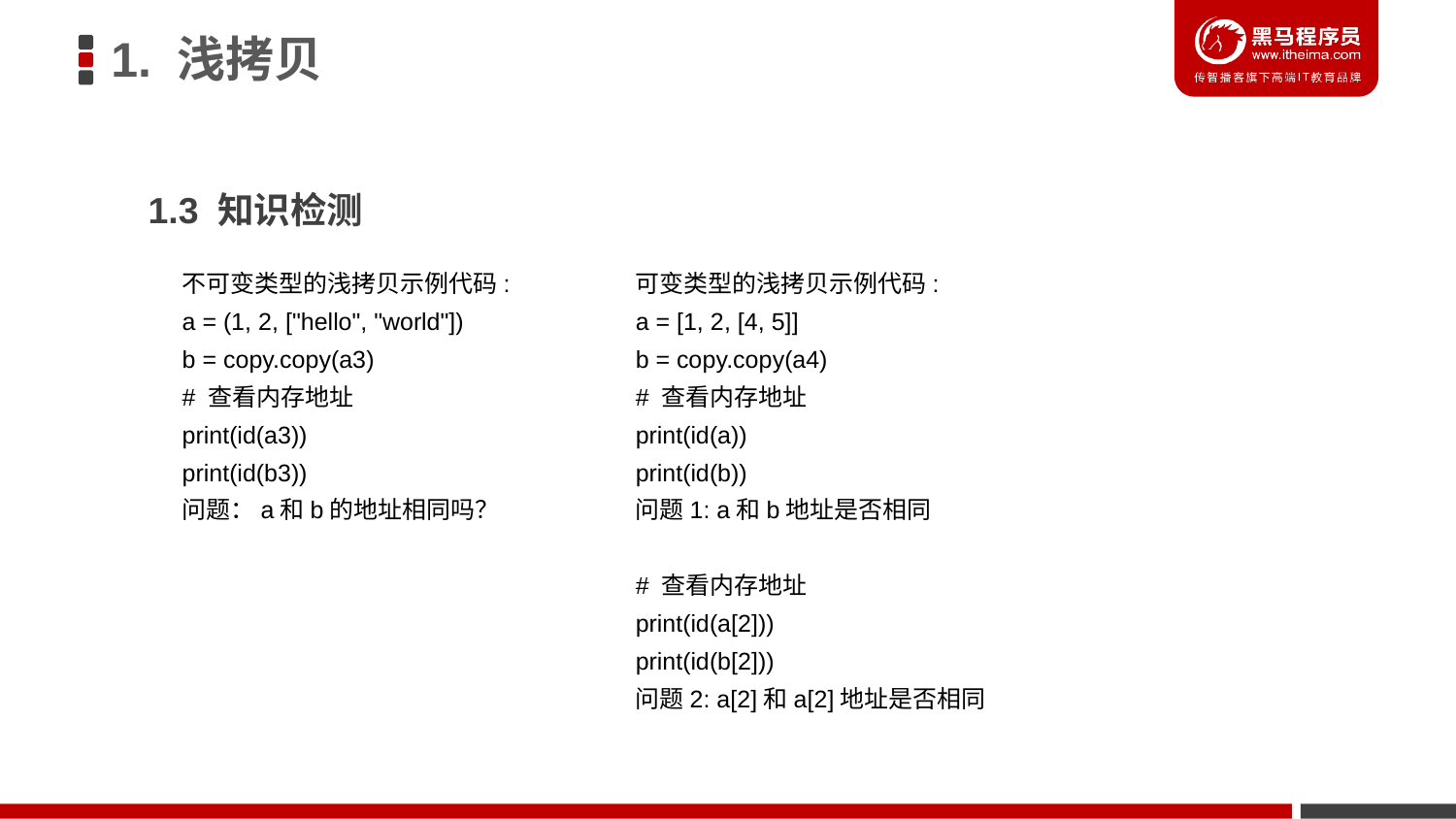

1. 浅拷贝
1.3 知识检测
不可变类型的浅拷贝示例代码:
a = (1, 2, ["hello", "world"])
b = copy.copy(a3)
# 查看内存地址
print(id(a3))
print(id(b3))
问题：a和b的地址相同吗？

可变类型的浅拷贝示例代码:
a = [1, 2, [4, 5]]
b = copy.copy(a4)
# 查看内存地址
print(id(a))
print(id(b))
问题1: a和b地址是否相同

# 查看内存地址
print(id(a[2]))
print(id(b[2]))
问题2: a[2]和a[2]地址是否相同